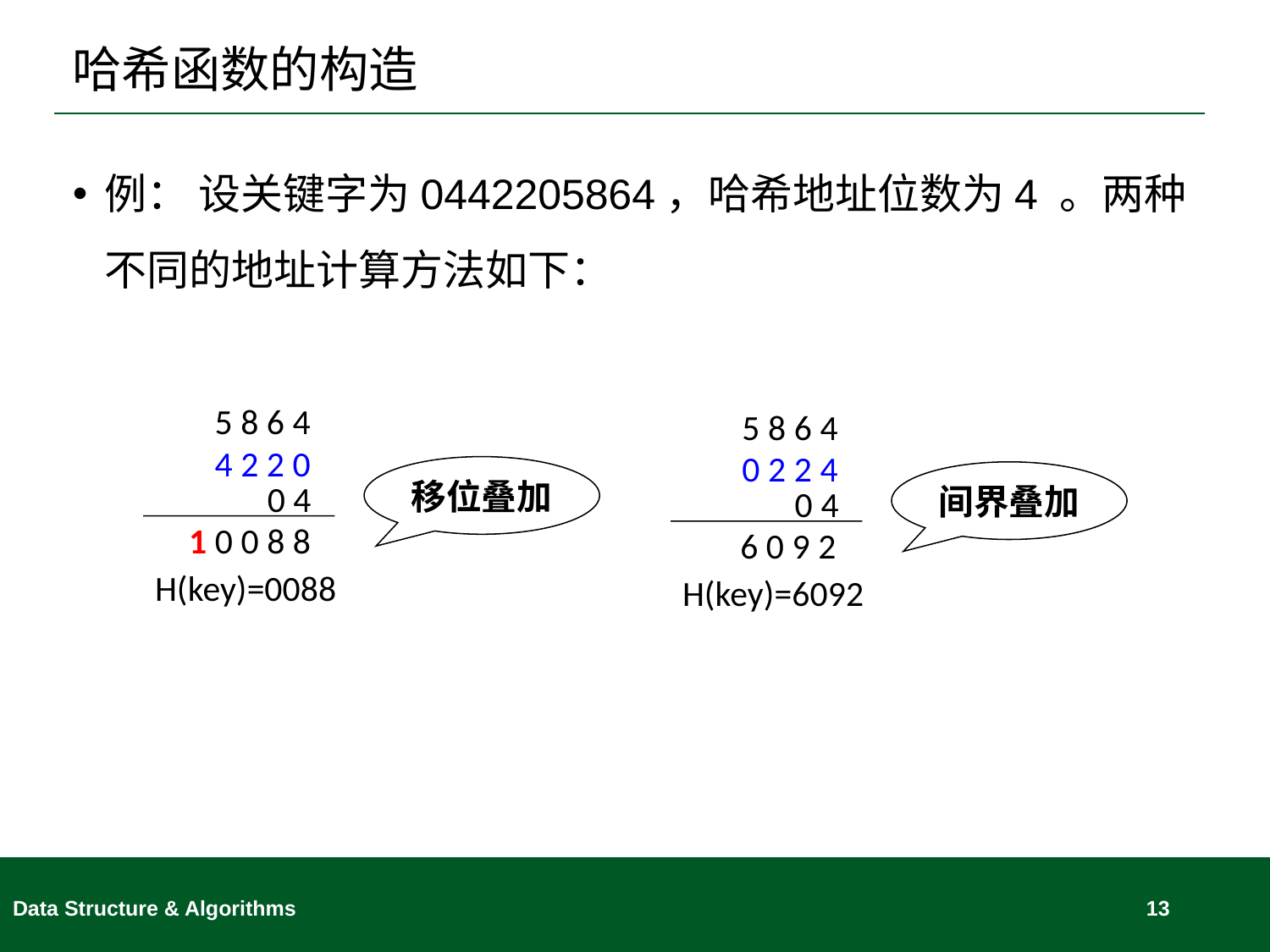

# 哈希函数的构造
例： 设关键字为0442205864，哈希地址位数为4 。两种不同的地址计算方法如下：

5 8 6 4
4 2 2 0
移位叠加
0 4
1 0 0 8 8

H(key)=0088
5 8 6 4
0 2 2 4
间界叠加
0 4
   6 0 9 2

H(key)=6092
Data Structure & Algorithms
13